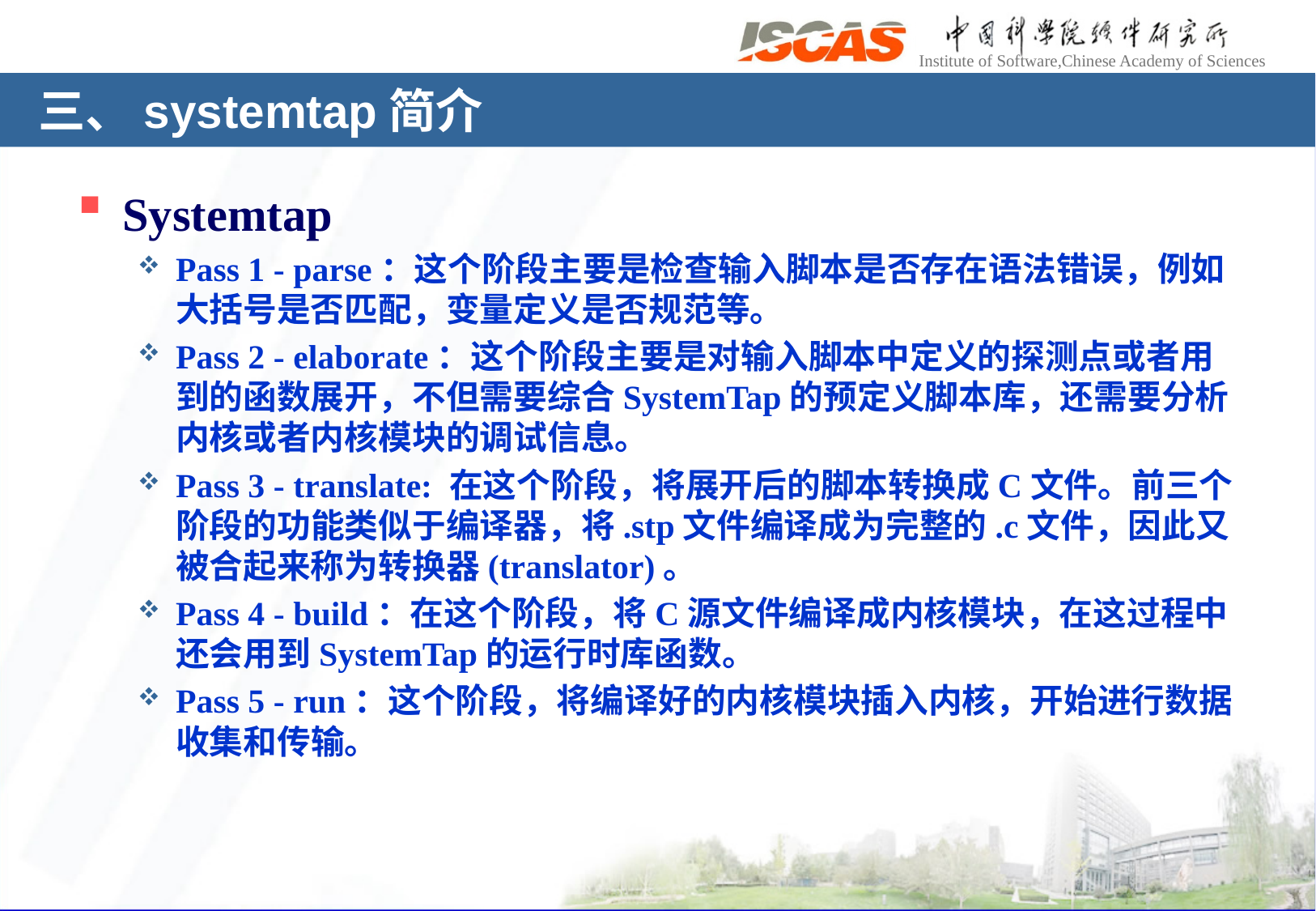

# 三、systemtap简介
Systemtap
Pass 1 - parse：这个阶段主要是检查输入脚本是否存在语法错误，例如大括号是否匹配，变量定义是否规范等。
Pass 2 - elaborate：这个阶段主要是对输入脚本中定义的探测点或者用到的函数展开，不但需要综合SystemTap的预定义脚本库，还需要分析内核或者内核模块的调试信息。
Pass 3 - translate: 在这个阶段，将展开后的脚本转换成C文件。前三个阶段的功能类似于编译器，将.stp文件编译成为完整的.c文件，因此又被合起来称为转换器(translator)。
Pass 4 - build：在这个阶段，将C源文件编译成内核模块，在这过程中还会用到SystemTap的运行时库函数。
Pass 5 - run：这个阶段，将编译好的内核模块插入内核，开始进行数据收集和传输。